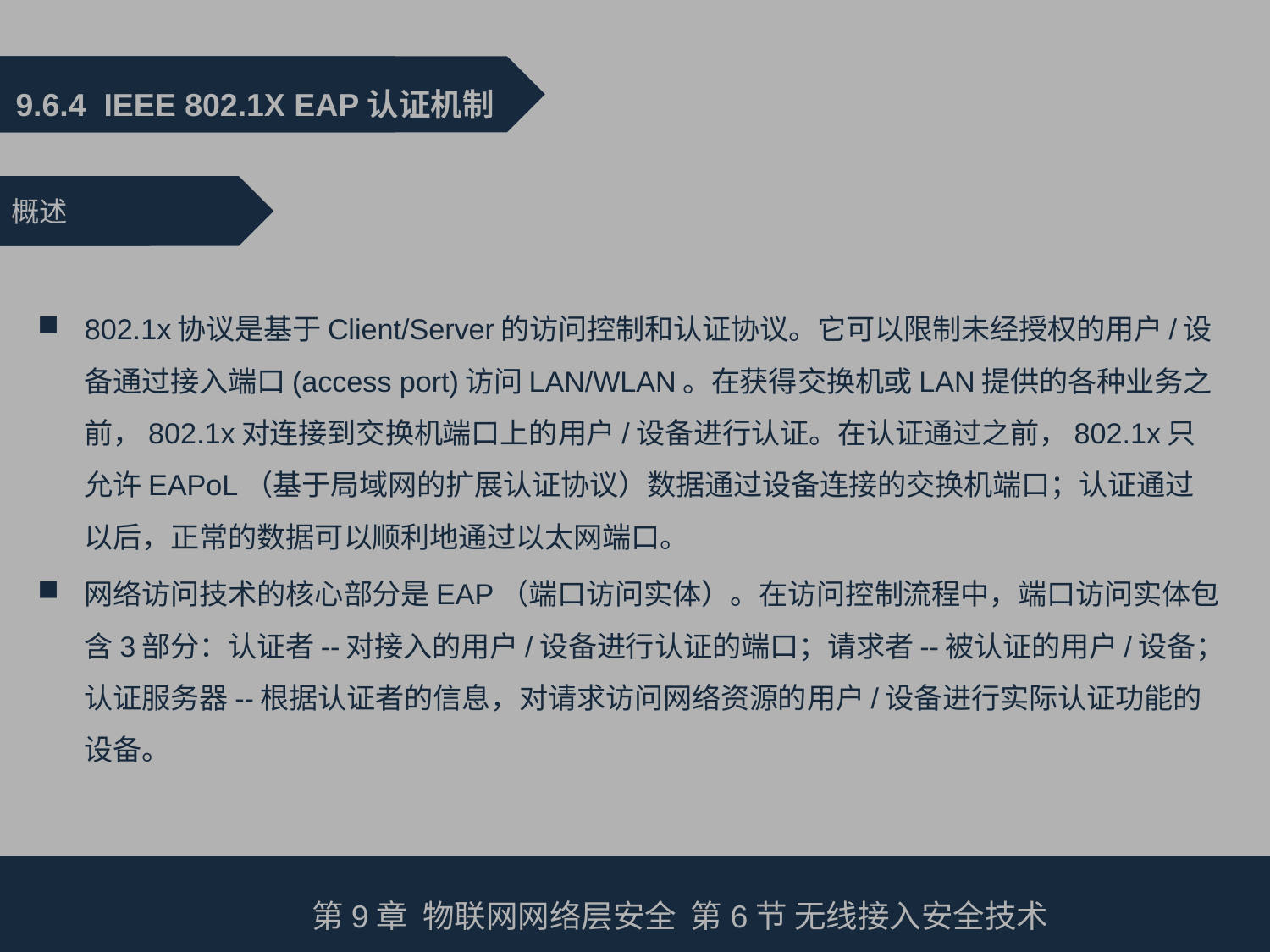

9.6.4  IEEE 802.1X EAP认证机制
概述
802.1x协议是基于Client/Server的访问控制和认证协议。它可以限制未经授权的用户/设备通过接入端口(access port)访问LAN/WLAN。在获得交换机或LAN提供的各种业务之前，802.1x对连接到交换机端口上的用户/设备进行认证。在认证通过之前，802.1x只允许EAPoL（基于局域网的扩展认证协议）数据通过设备连接的交换机端口；认证通过以后，正常的数据可以顺利地通过以太网端口。
网络访问技术的核心部分是EAP（端口访问实体）。在访问控制流程中，端口访问实体包含3部分：认证者--对接入的用户/设备进行认证的端口；请求者--被认证的用户/设备；认证服务器--根据认证者的信息，对请求访问网络资源的用户/设备进行实际认证功能的设备。

第9章  物联网网络层安全  第6节 无线接入安全技术